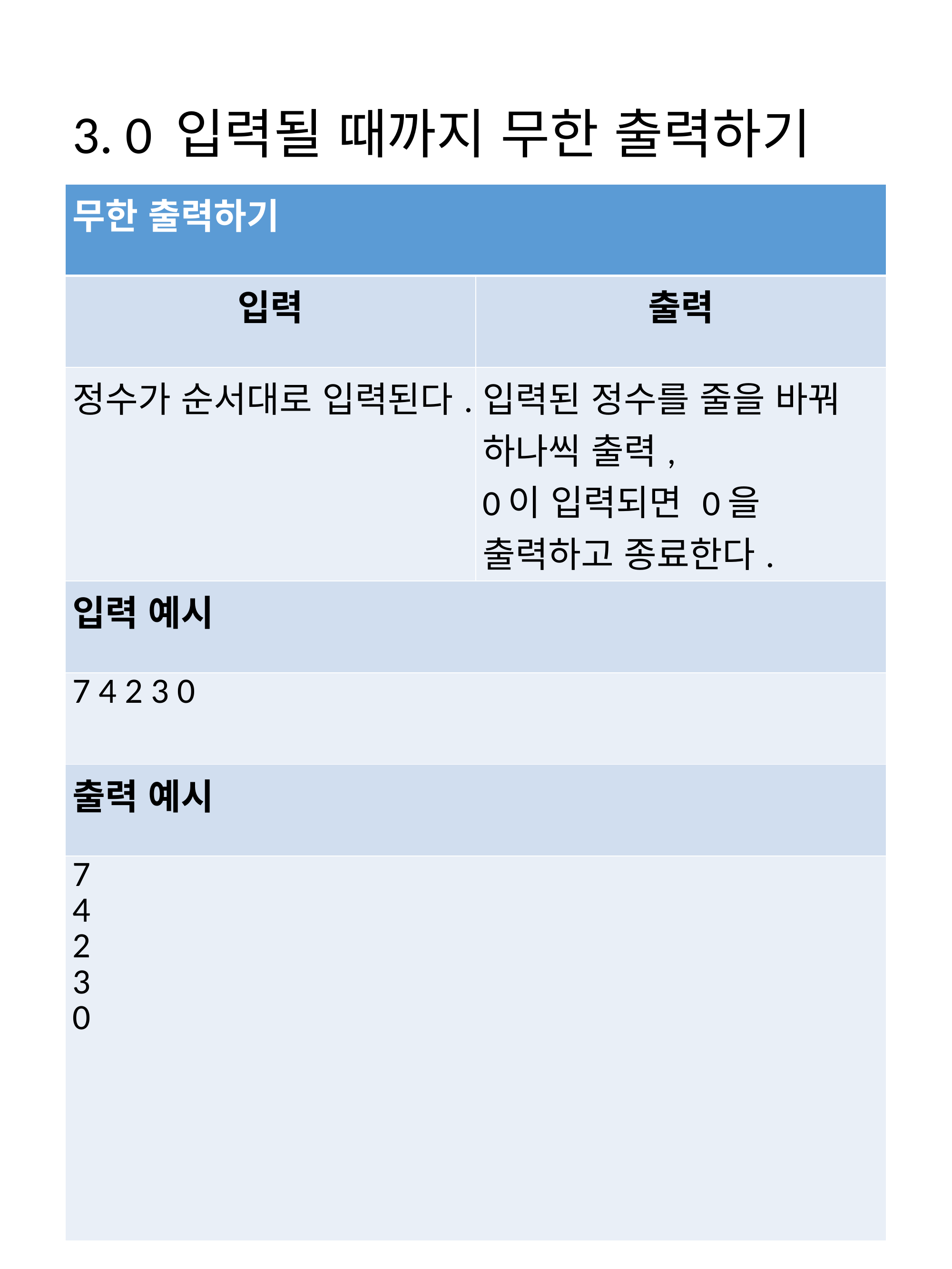

# 3. 0 입력될 때까지 무한 출력하기
| 무한 출력하기 |  |
| --- | --- |
| 입력 | 출력 |
| 정수가 순서대로 입력된다. | 입력된 정수를 줄을 바꿔 하나씩 출력, 0이 입력되면 0을 출력하고 종료한다. |
| 입력 예시 |  |
| 7 4 2 3 0 |  |
| 출력 예시 |  |
| 7 4 2 3 0 |  |